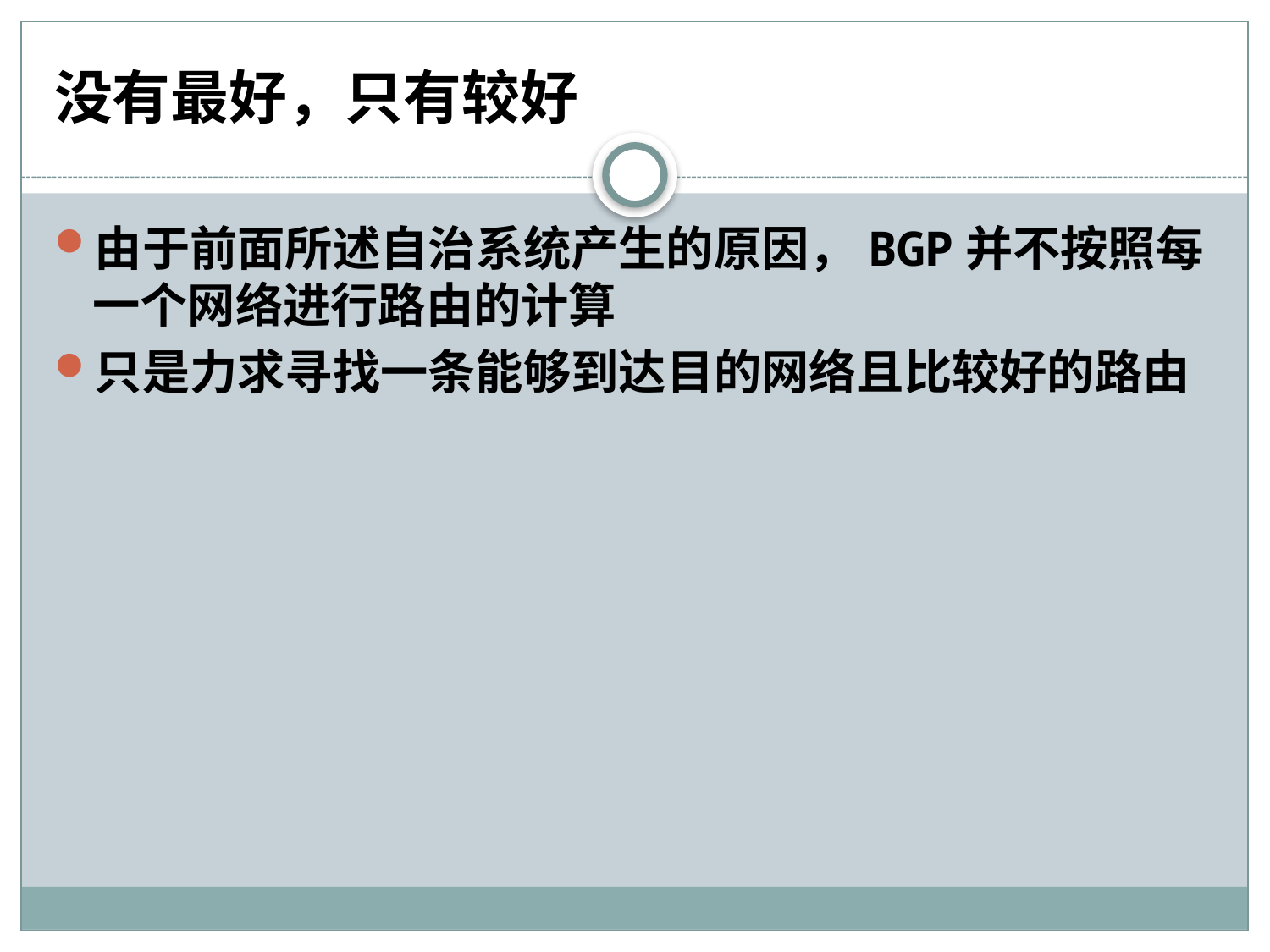

# 没有最好，只有较好
由于前面所述自治系统产生的原因，BGP并不按照每一个网络进行路由的计算
只是力求寻找一条能够到达目的网络且比较好的路由